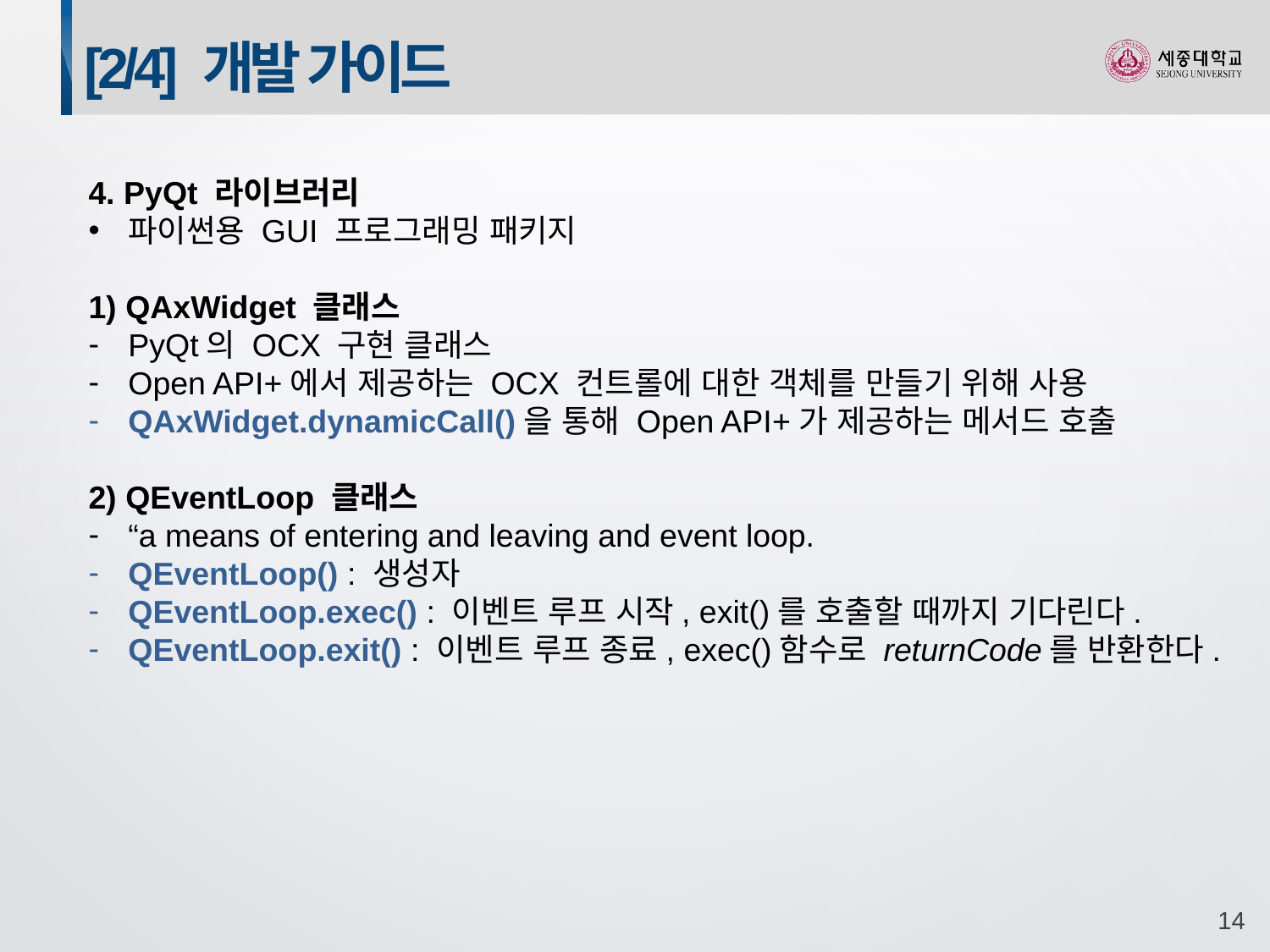

[2/4] 개발 가이드
4. PyQt 라이브러리
파이썬용 GUI 프로그래밍 패키지

1) QAxWidget 클래스
PyQt의 OCX 구현 클래스
Open API+에서 제공하는 OCX 컨트롤에 대한 객체를 만들기 위해 사용
QAxWidget.dynamicCall()을 통해 Open API+가 제공하는 메서드 호출

2) QEventLoop 클래스
“a means of entering and leaving and event loop.
QEventLoop() : 생성자
QEventLoop.exec() : 이벤트 루프 시작, exit()를 호출할 때까지 기다린다.
QEventLoop.exit() : 이벤트 루프 종료, exec()함수로 returnCode를 반환한다.